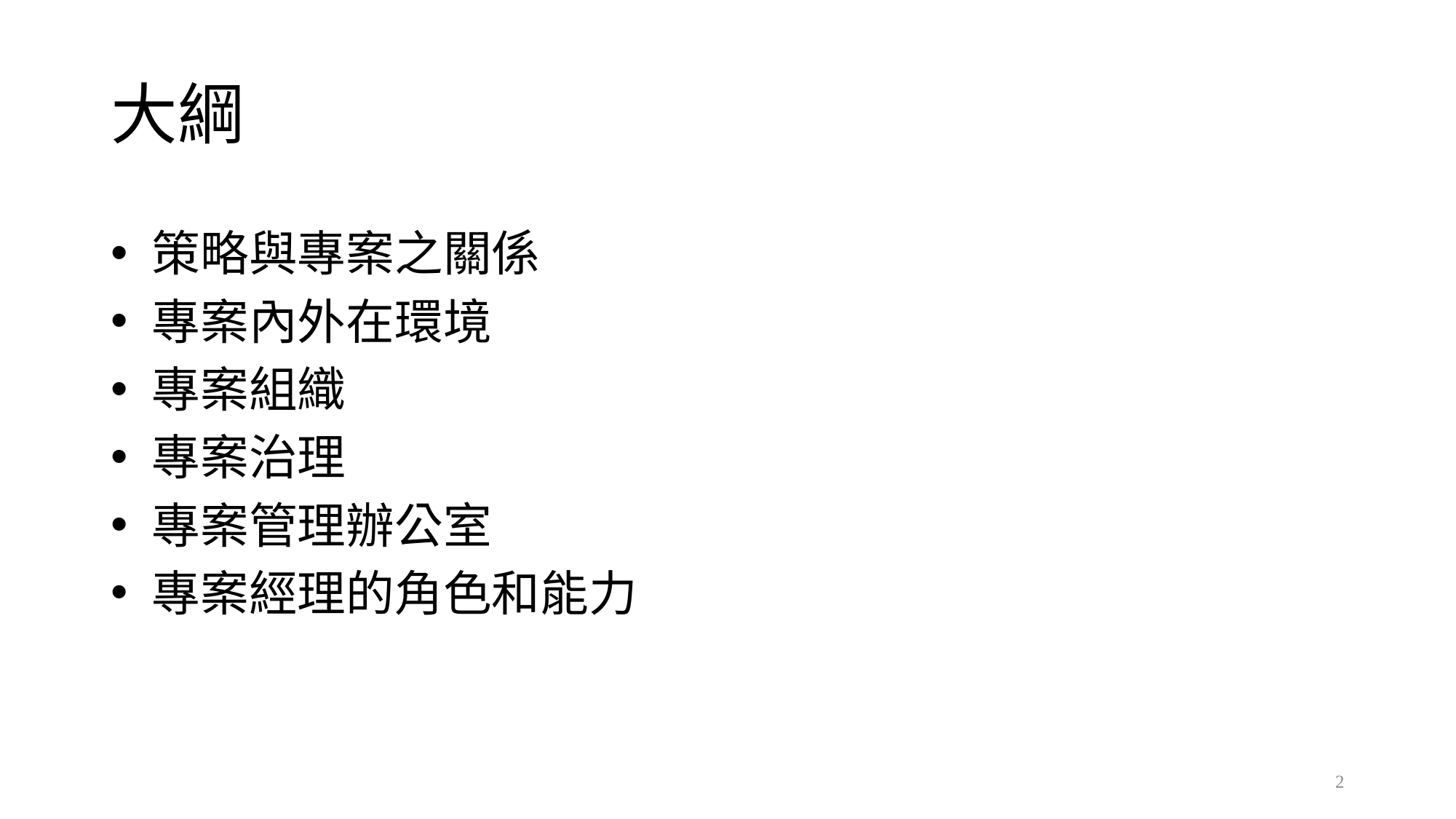

# 大綱
策略與專案之關係
專案內外在環境
專案組織
專案治理
專案管理辦公室
專案經理的角色和能力
2